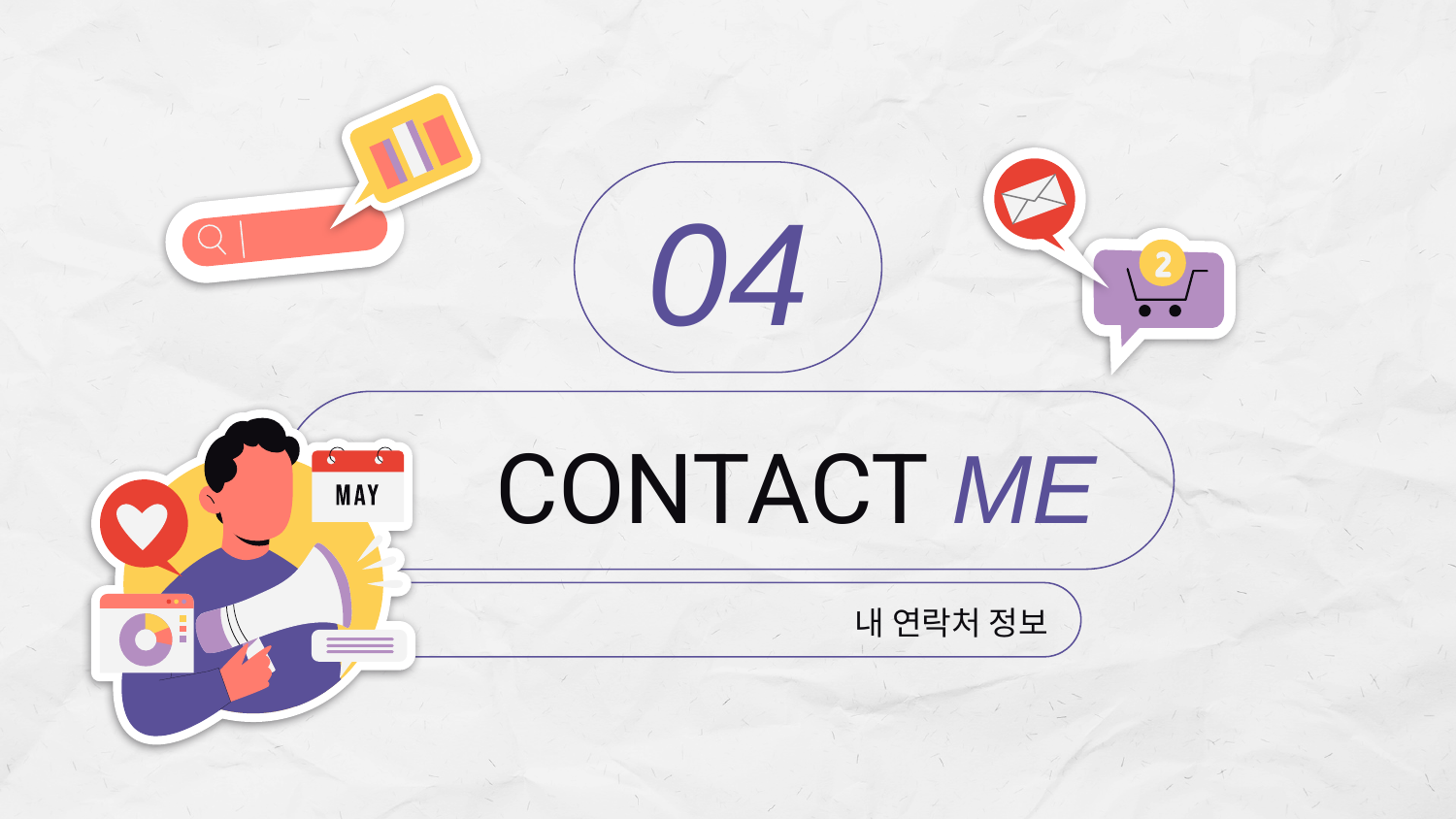

04

# CONTACT ME

내 연락처 정보